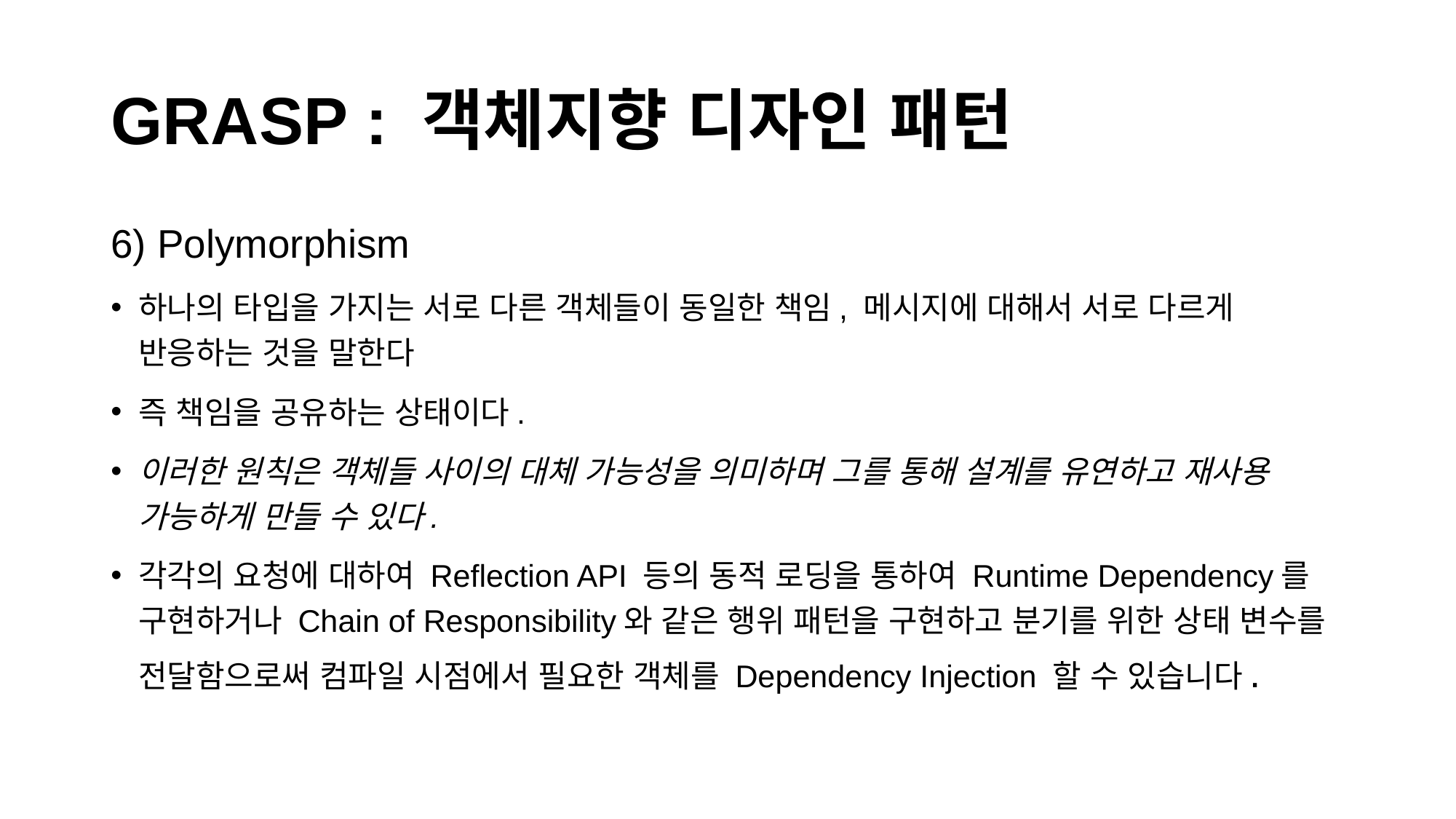

# GRASP : 객체지향 디자인 패턴
6) Polymorphism
하나의 타입을 가지는 서로 다른 객체들이 동일한 책임, 메시지에 대해서 서로 다르게 반응하는 것을 말한다
즉 책임을 공유하는 상태이다.
이러한 원칙은 객체들 사이의 대체 가능성을 의미하며 그를 통해 설계를 유연하고 재사용 가능하게 만들 수 있다.
각각의 요청에 대하여 Reflection API 등의 동적 로딩을 통하여 Runtime Dependency를 구현하거나 Chain of Responsibility와 같은 행위 패턴을 구현하고 분기를 위한 상태 변수를 전달함으로써 컴파일 시점에서 필요한 객체를 Dependency Injection 할 수 있습니다.